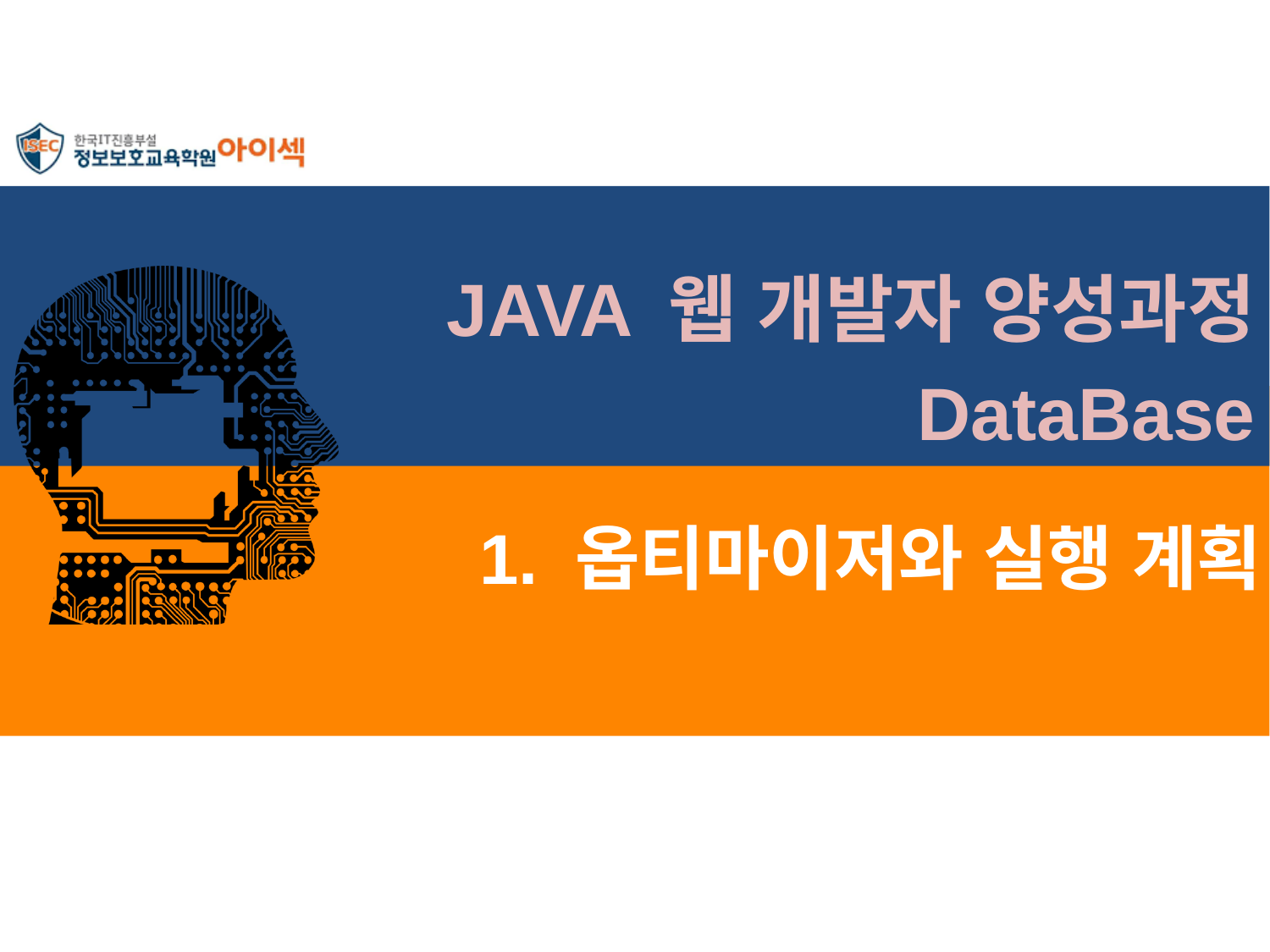

JAVA 웹 개발자 양성과정
DataBase
# 1. 옵티마이저와 실행 계획